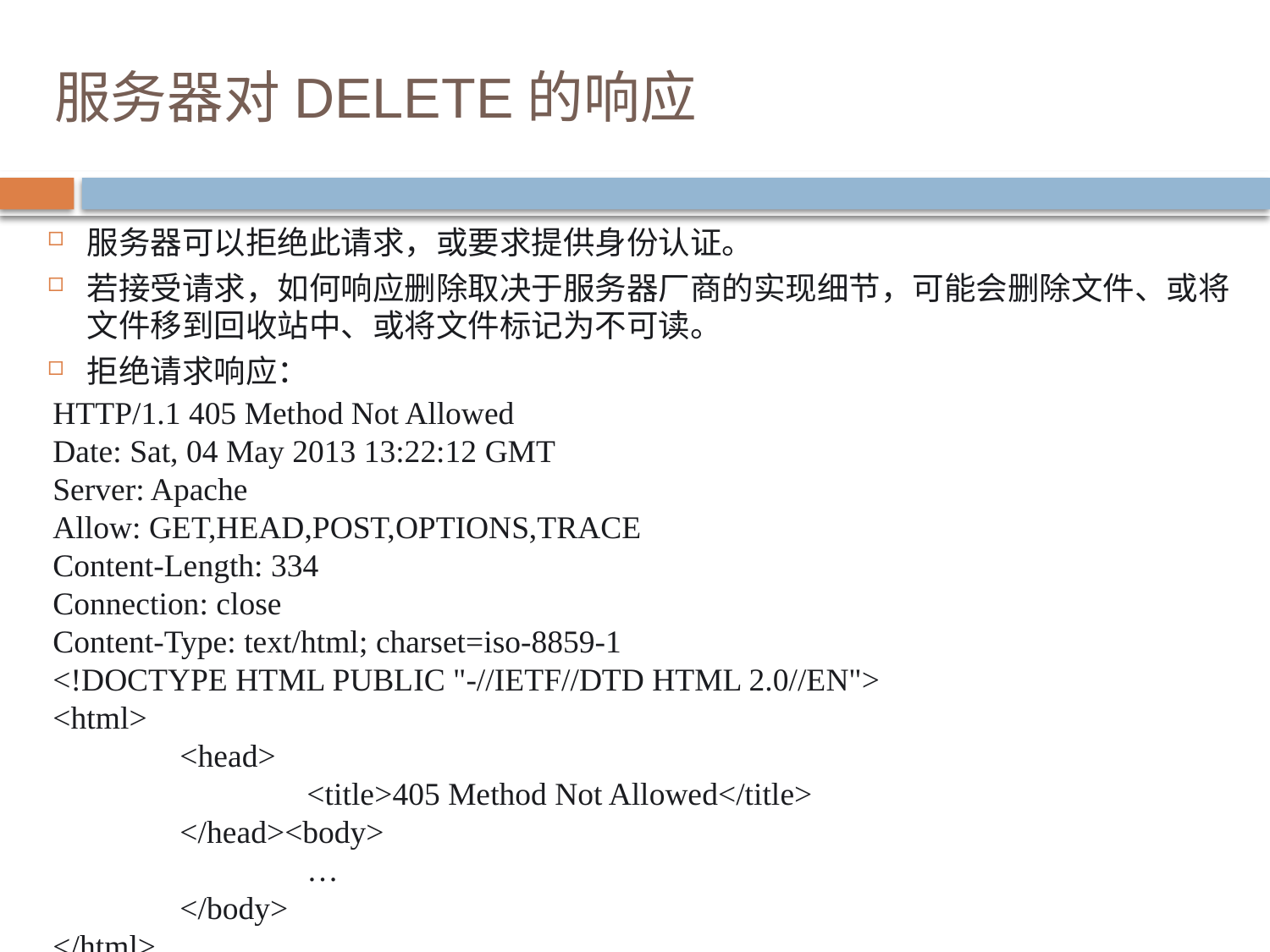

# 服务器对DELETE的响应
服务器可以拒绝此请求，或要求提供身份认证。
若接受请求，如何响应删除取决于服务器厂商的实现细节，可能会删除文件、或将文件移到回收站中、或将文件标记为不可读。
拒绝请求响应：

HTTP/1.1 405 Method Not Allowed
Date: Sat, 04 May 2013 13:22:12 GMT
Server: Apache
Allow: GET,HEAD,POST,OPTIONS,TRACE
Content-Length: 334
Connection: close
Content-Type: text/html; charset=iso-8859-1
<!DOCTYPE HTML PUBLIC "-//IETF//DTD HTML 2.0//EN">
<html>
	<head>
		<title>405 Method Not Allowed</title>
	</head><body>
   		…
	</body>
</html>